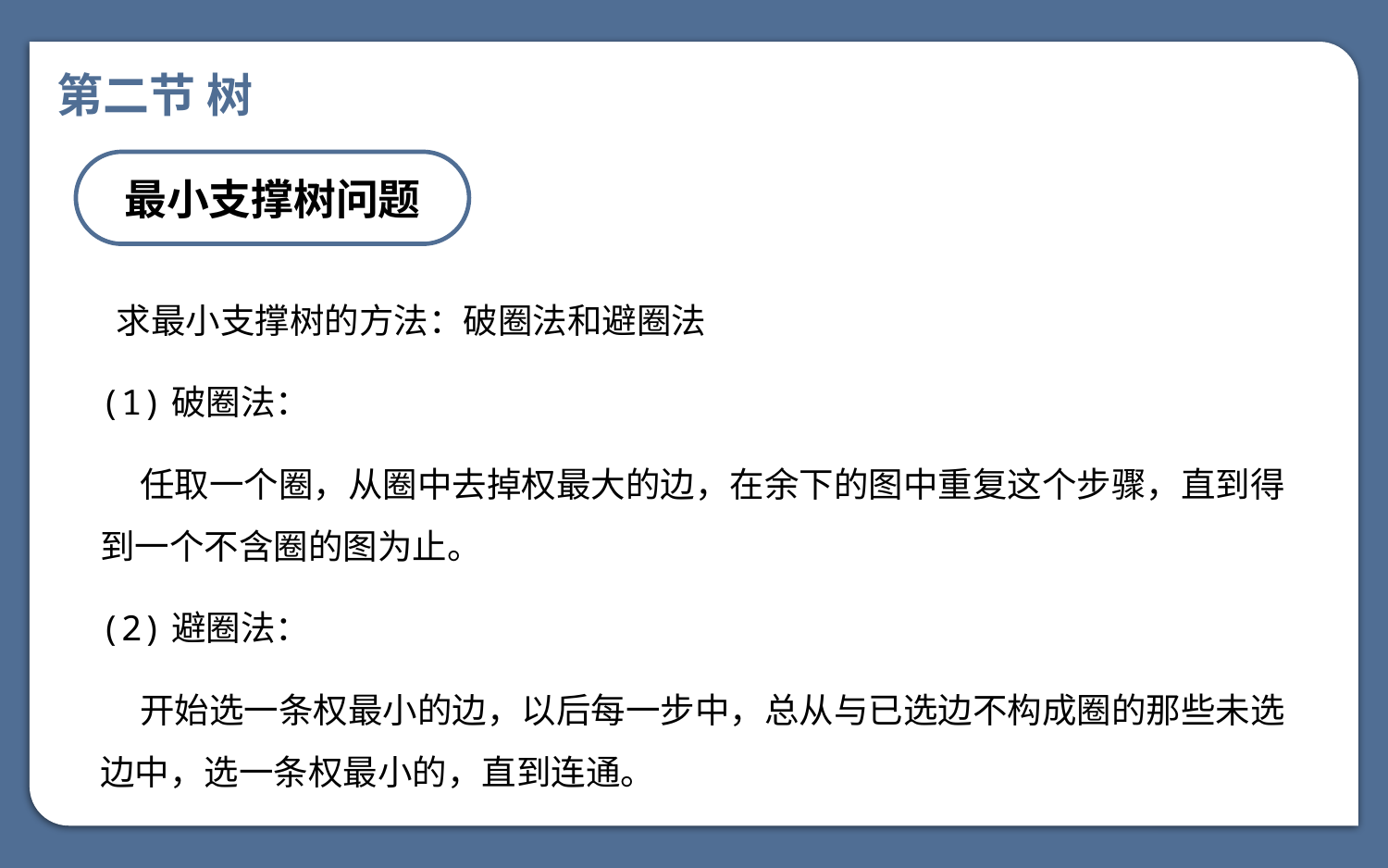

第二节 树
最小支撑树问题
 求最小支撑树的方法：破圈法和避圈法
(1)破圈法：
    任取一个圈，从圈中去掉权最大的边，在余下的图中重复这个步骤，直到得到一个不含圈的图为止。
(2)避圈法：
    开始选一条权最小的边，以后每一步中，总从与已选边不构成圈的那些未选边中，选一条权最小的，直到连通。